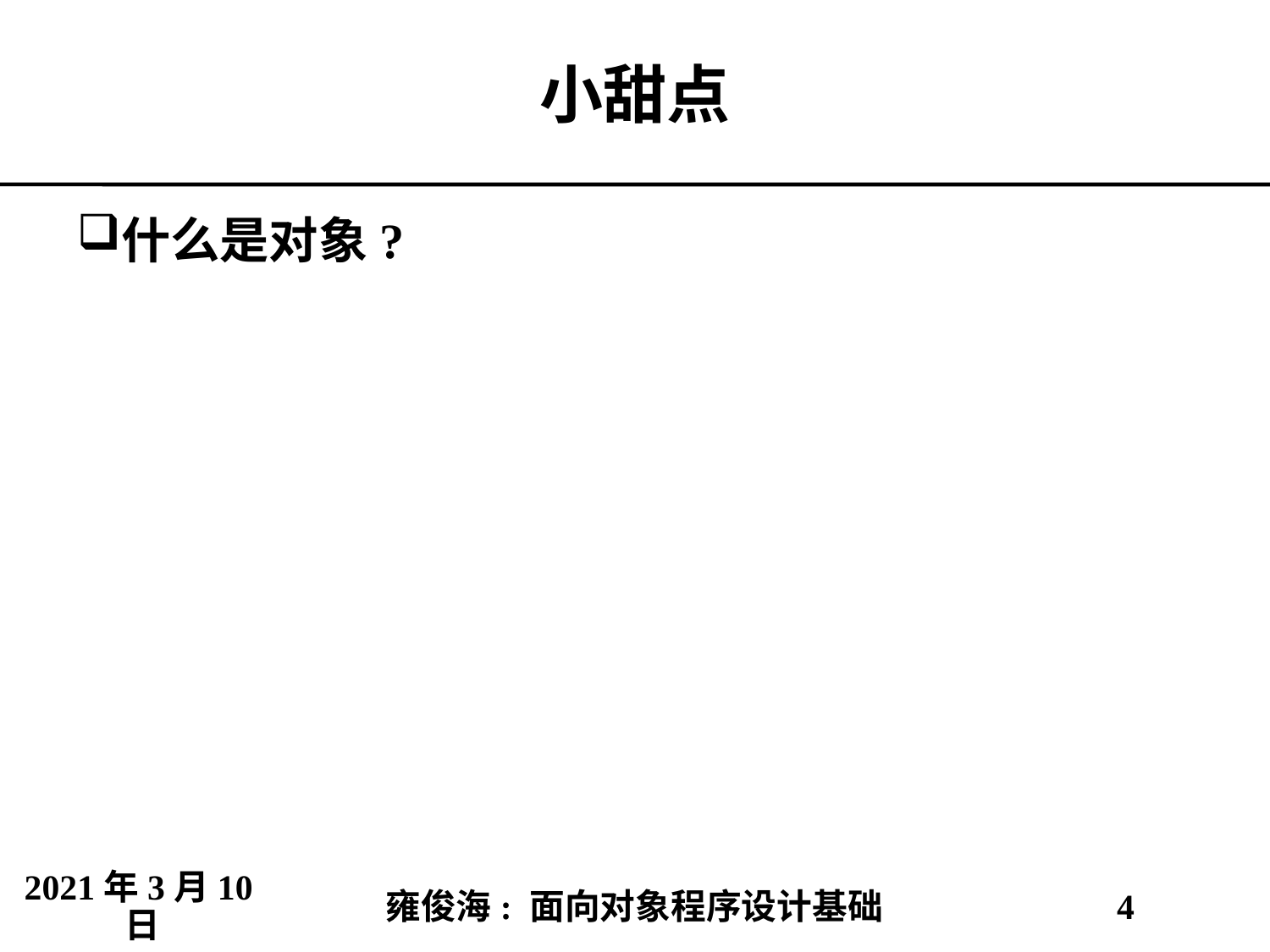

# 小甜点

什么是对象?
2021年3月10日
雍俊海: 面向对象程序设计基础
4